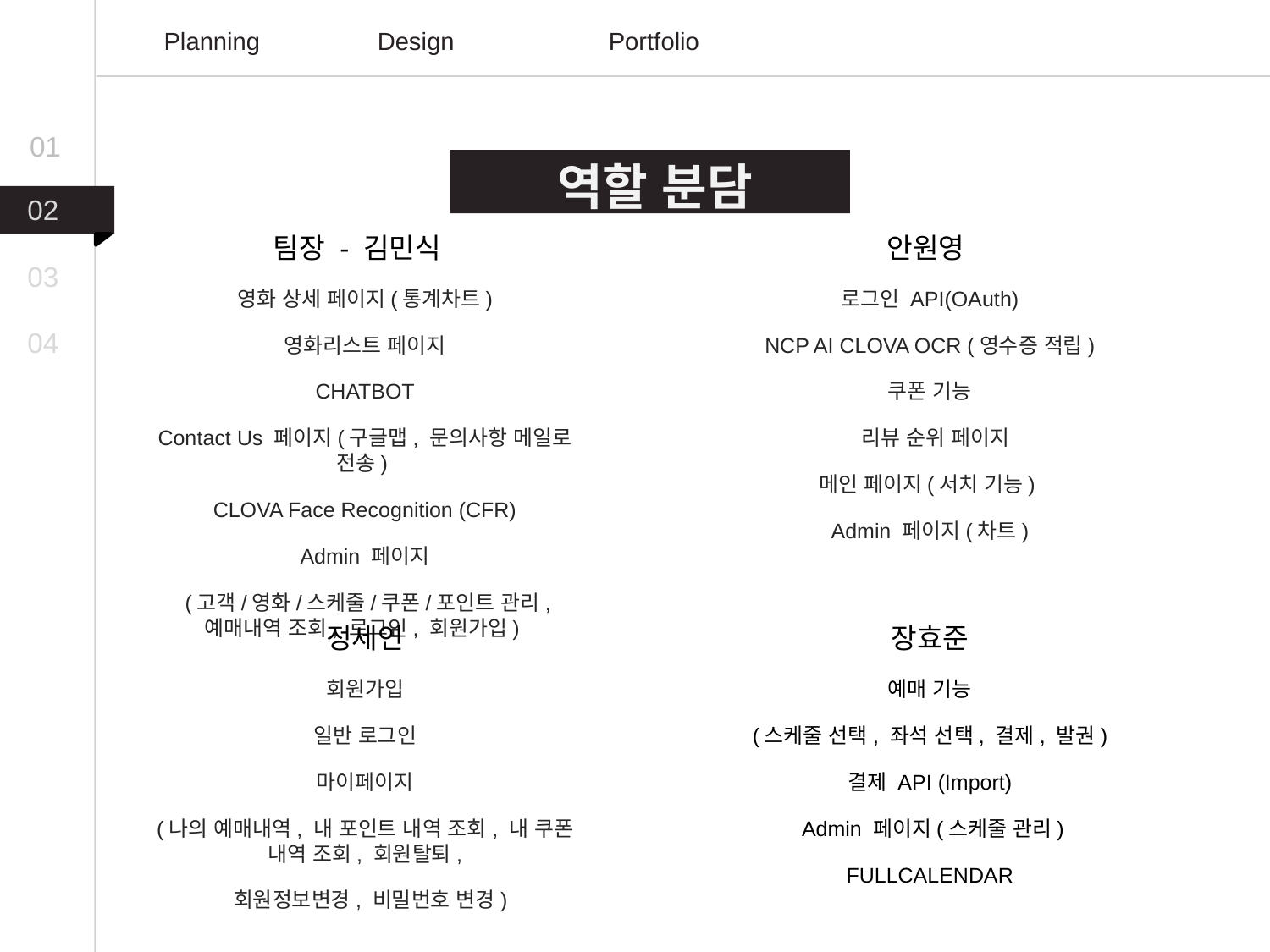

Planning
Design
Portfolio
01

역할 분담

02
팀장 - 김민식
영화 상세 페이지(통계차트)
영화리스트 페이지
CHATBOT
Contact Us 페이지(구글맵, 문의사항 메일로 전송)
CLOVA Face Recognition (CFR)
Admin 페이지
 (고객/영화/스케줄/쿠폰/포인트 관리, 예매내역 조회, 로그인, 회원가입)

안원영
로그인 API(OAuth)
NCP AI CLOVA OCR (영수증 적립)
쿠폰 기능
 리뷰 순위 페이지
메인 페이지(서치 기능)
Admin 페이지(차트)

03
04
정세연
회원가입
일반 로그인
마이페이지
(나의 예매내역, 내 포인트 내역 조회, 내 쿠폰 내역 조회, 회원탈퇴,
 회원정보변경, 비밀번호 변경)

장효준
예매 기능
(스케줄 선택, 좌석 선택, 결제, 발권)
결제 API (Import)
 Admin 페이지(스케줄 관리)
FULLCALENDAR